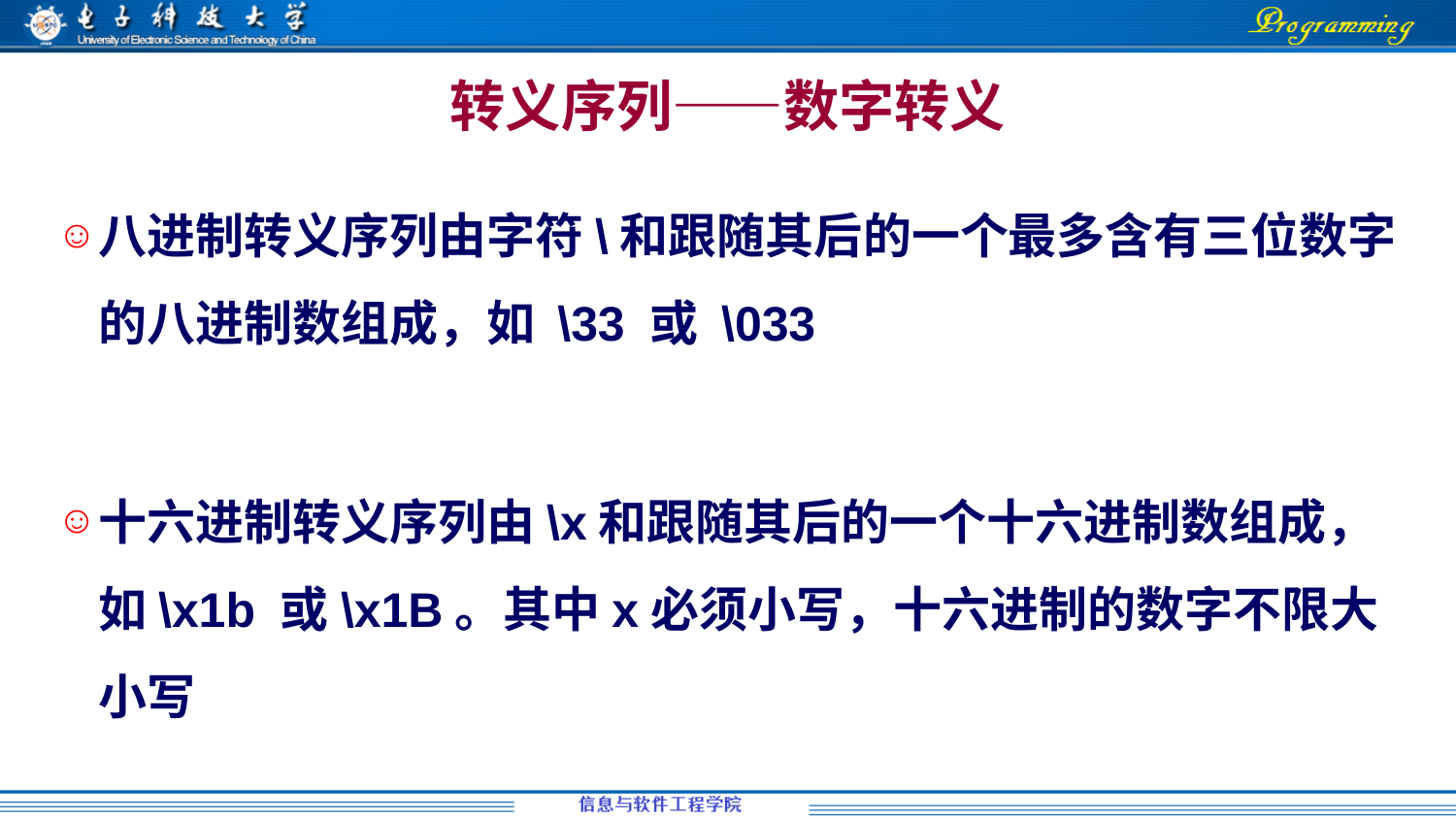

# 转义序列——数字转义
八进制转义序列由字符\和跟随其后的一个最多含有三位数字的八进制数组成，如 \33 或 \033

十六进制转义序列由\x和跟随其后的一个十六进制数组成，如\x1b 或\x1B。其中x必须小写，十六进制的数字不限大小写